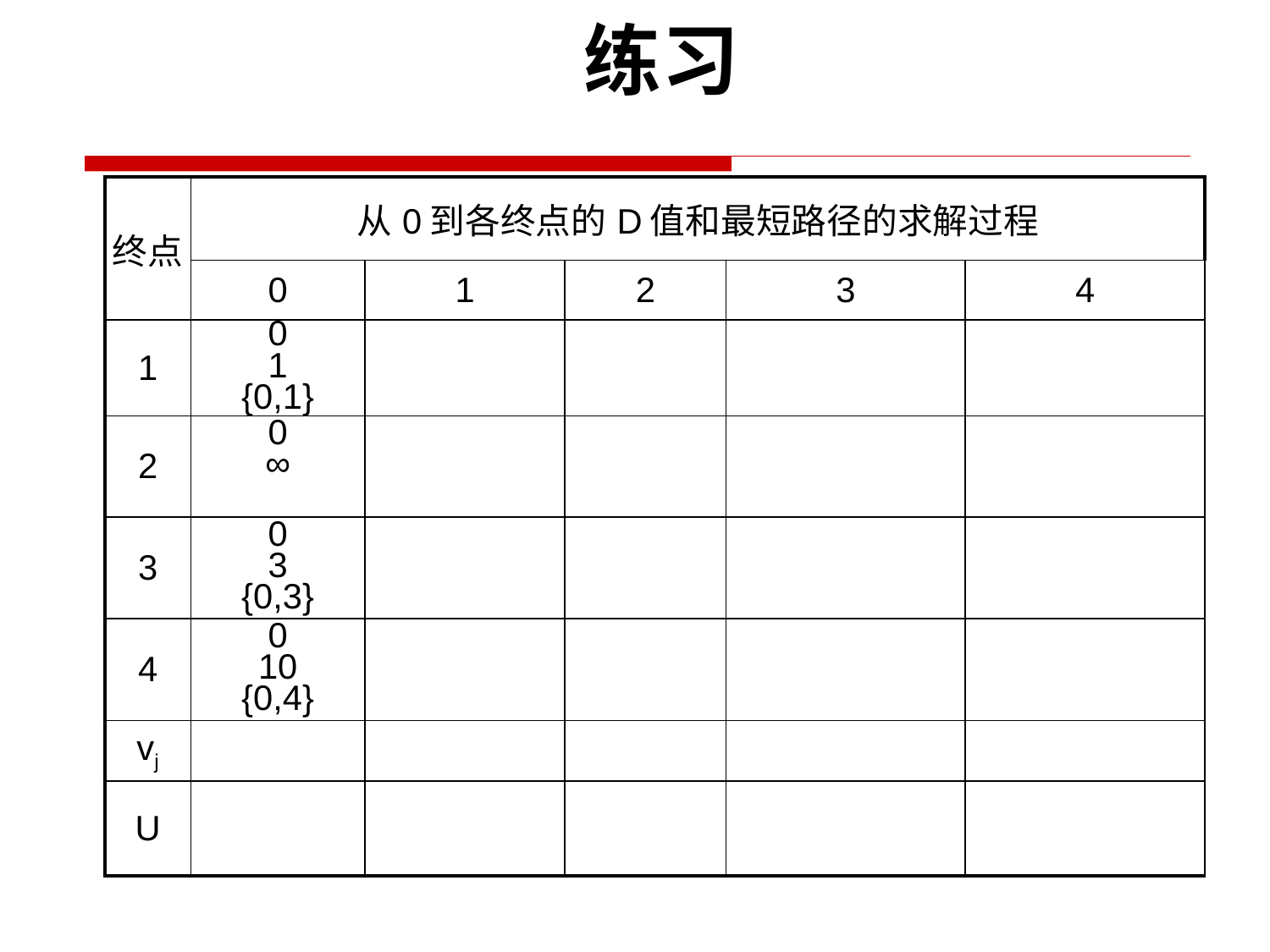

练习
| 终点 | 从0到各终点的D值和最短路径的求解过程 |  |  |  |  |
| --- | --- | --- | --- | --- | --- |
|  | 0 | 1 | 2 | 3 | 4 |
| 1 | 0 1 {0,1} |  |  |  |  |
| 2 | 0 ∞ |  |  |  |  |
| 3 | 0 3 {0,3} |  |  |  |  |
| 4 | 0 10 {0,4} |  |  |  |  |
| vj |  |  |  |  |  |
| U |  |  |  |  |  |